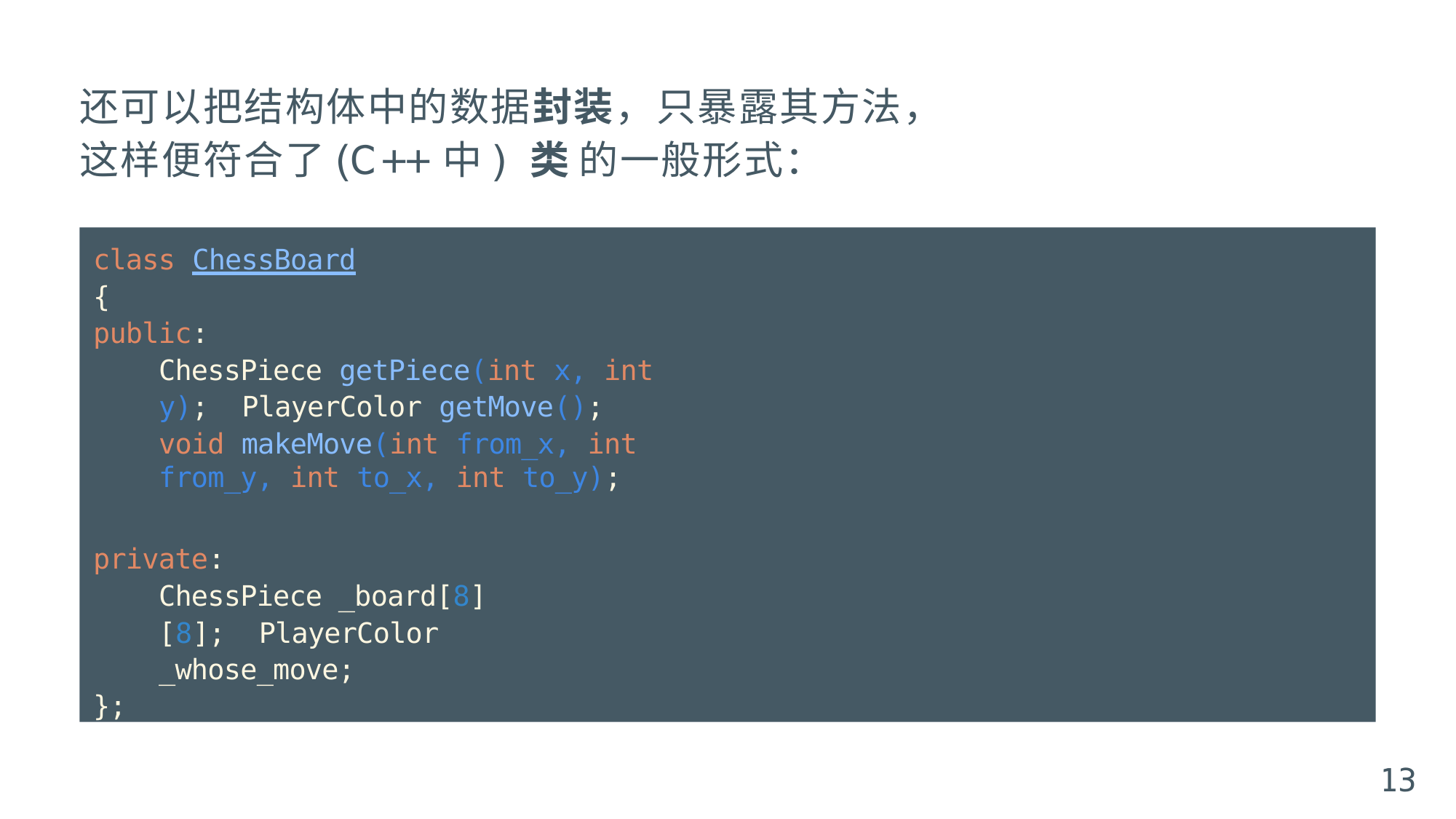

还可以把结构体中的数据封装，只暴露其方法， 这样便符合了(C++中) 类 的一般形式：
class ChessBoard
{
public:
ChessPiece getPiece(int x, int y);  PlayerColor getMove();
void makeMove(int from_x, int from_y, int to_x, int to_y);

private:
ChessPiece _board[8][8];  PlayerColor _whose_move;
};
13